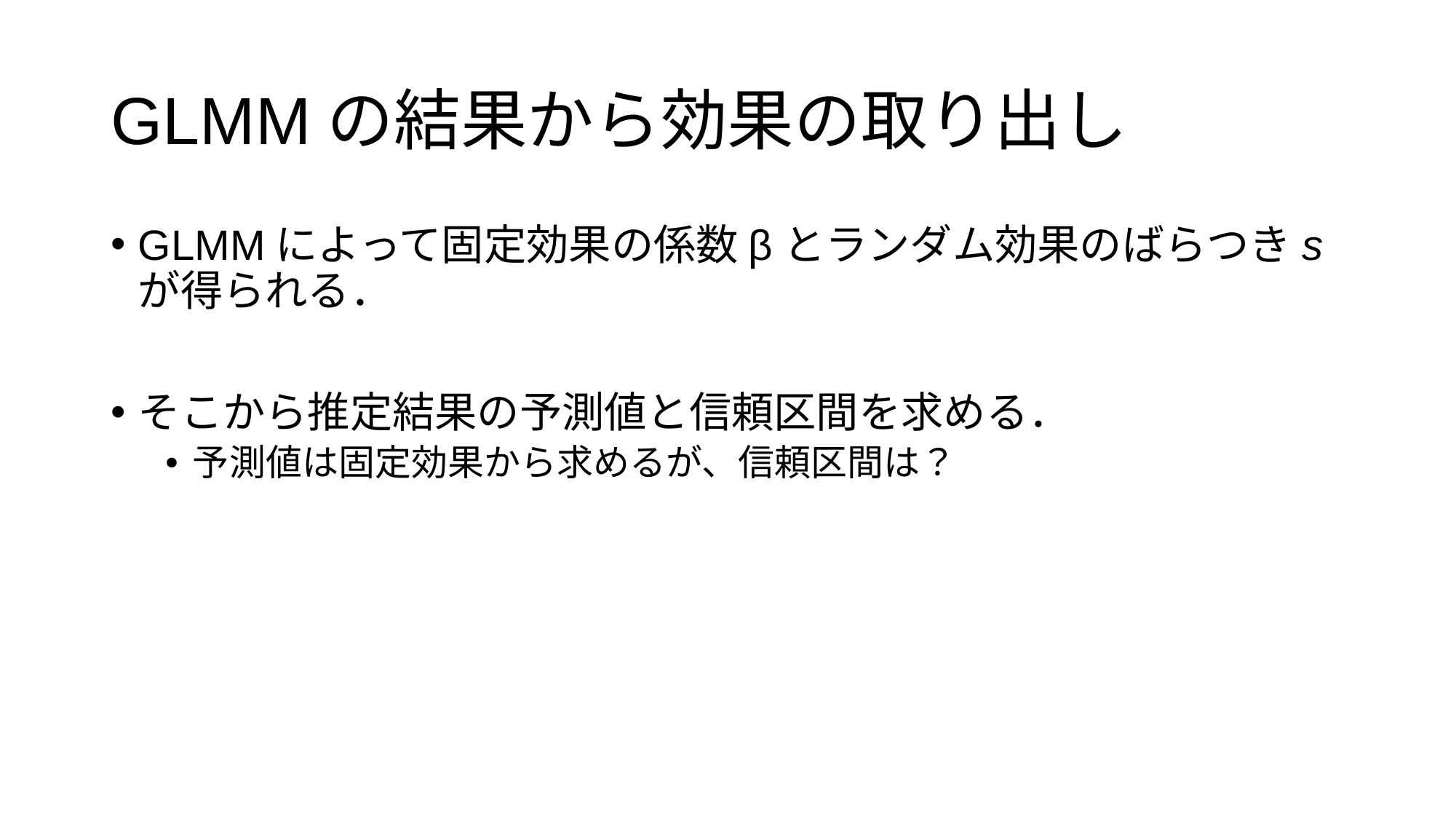

# GLMMの結果から効果の取り出し
GLMMによって固定効果の係数βとランダム効果のばらつきsが得られる．

そこから推定結果の予測値と信頼区間を求める．
予測値は固定効果から求めるが、信頼区間は？